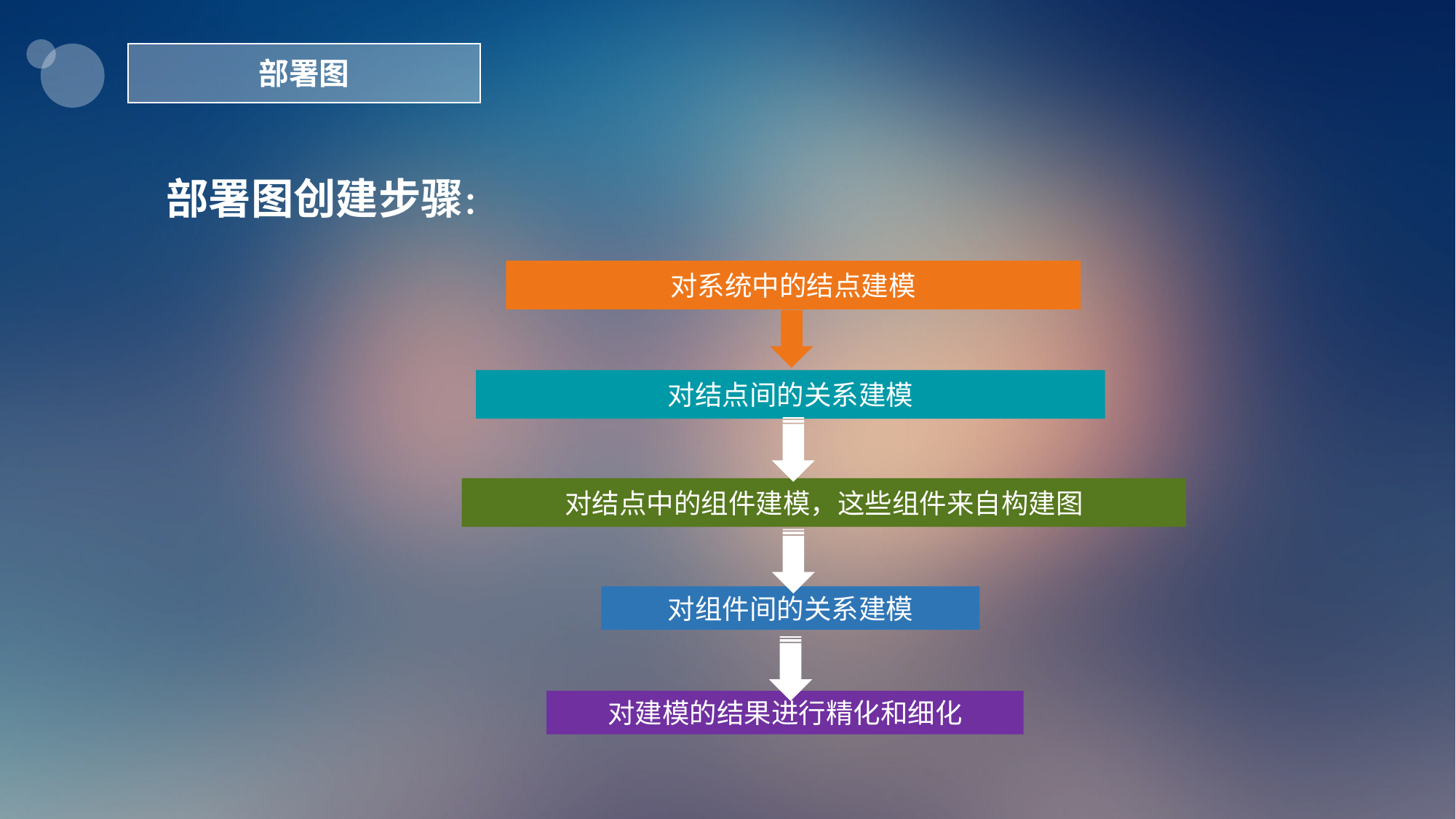

部署图
部署图创建步骤：
对系统中的结点建模

对结点间的关系建模

对结点中的组件建模，这些组件来自构建图

对组件间的关系建模

对建模的结果进行精化和细化